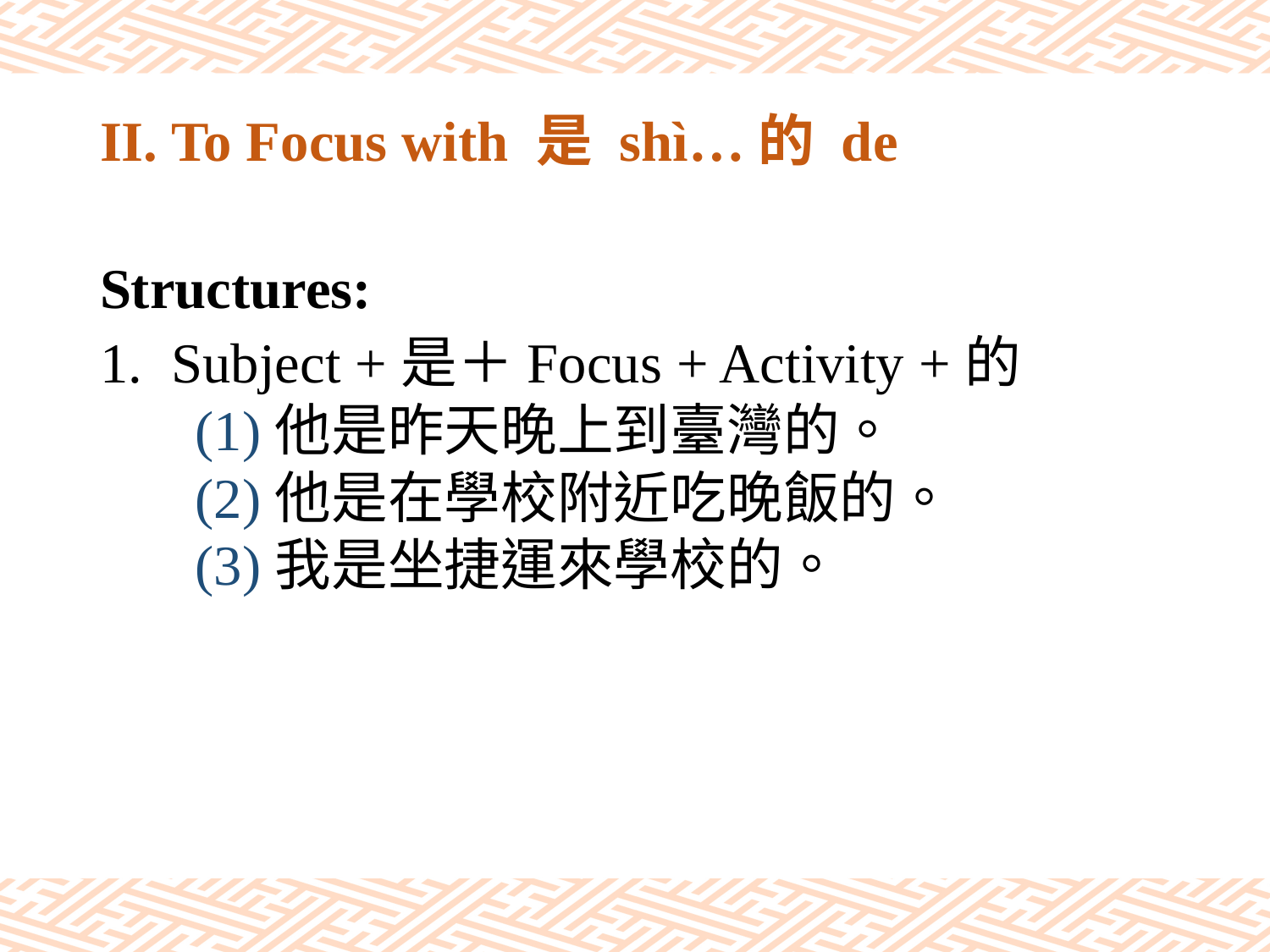

# II. To Focus with 是 shì…的 de
Structures:
Subject +是＋Focus + Activity +的
(1)他是昨天晚上到臺灣的。
(2)他是在學校附近吃晚飯的。
(3)我是坐捷運來學校的。